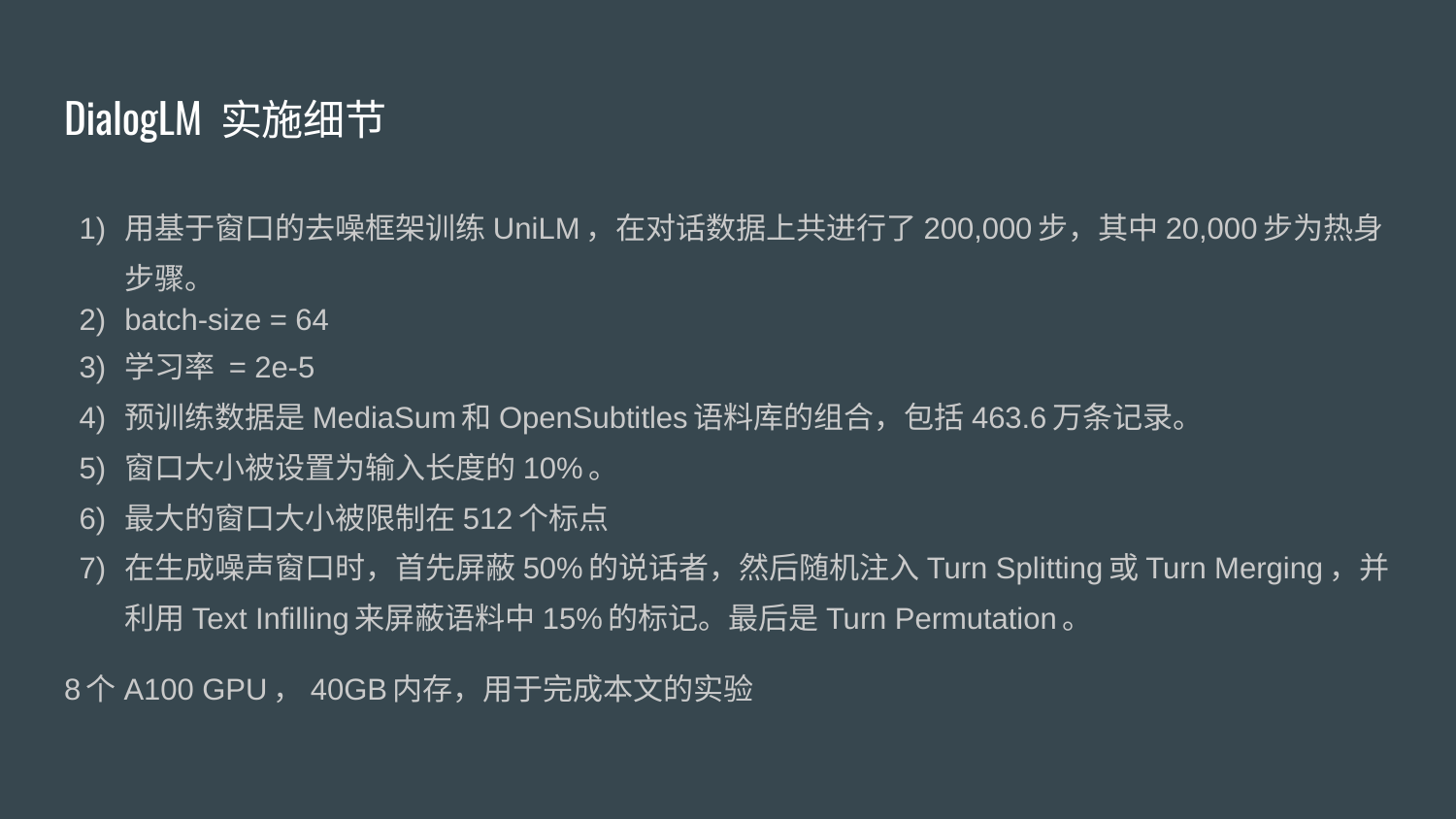

# DialogLM 实施细节
用基于窗口的去噪框架训练UniLM，在对话数据上共进行了200,000步，其中20,000步为热身步骤。
batch-size = 64
学习率 = 2e-5
预训练数据是MediaSum和OpenSubtitles语料库的组合，包括463.6万条记录。
窗口大小被设置为输入长度的10%。
最大的窗口大小被限制在512个标点
在生成噪声窗口时，首先屏蔽50%的说话者，然后随机注入Turn Splitting或Turn Merging，并利用Text Infilling来屏蔽语料中15%的标记。最后是Turn Permutation。
8个A100 GPU，40GB内存，用于完成本文的实验